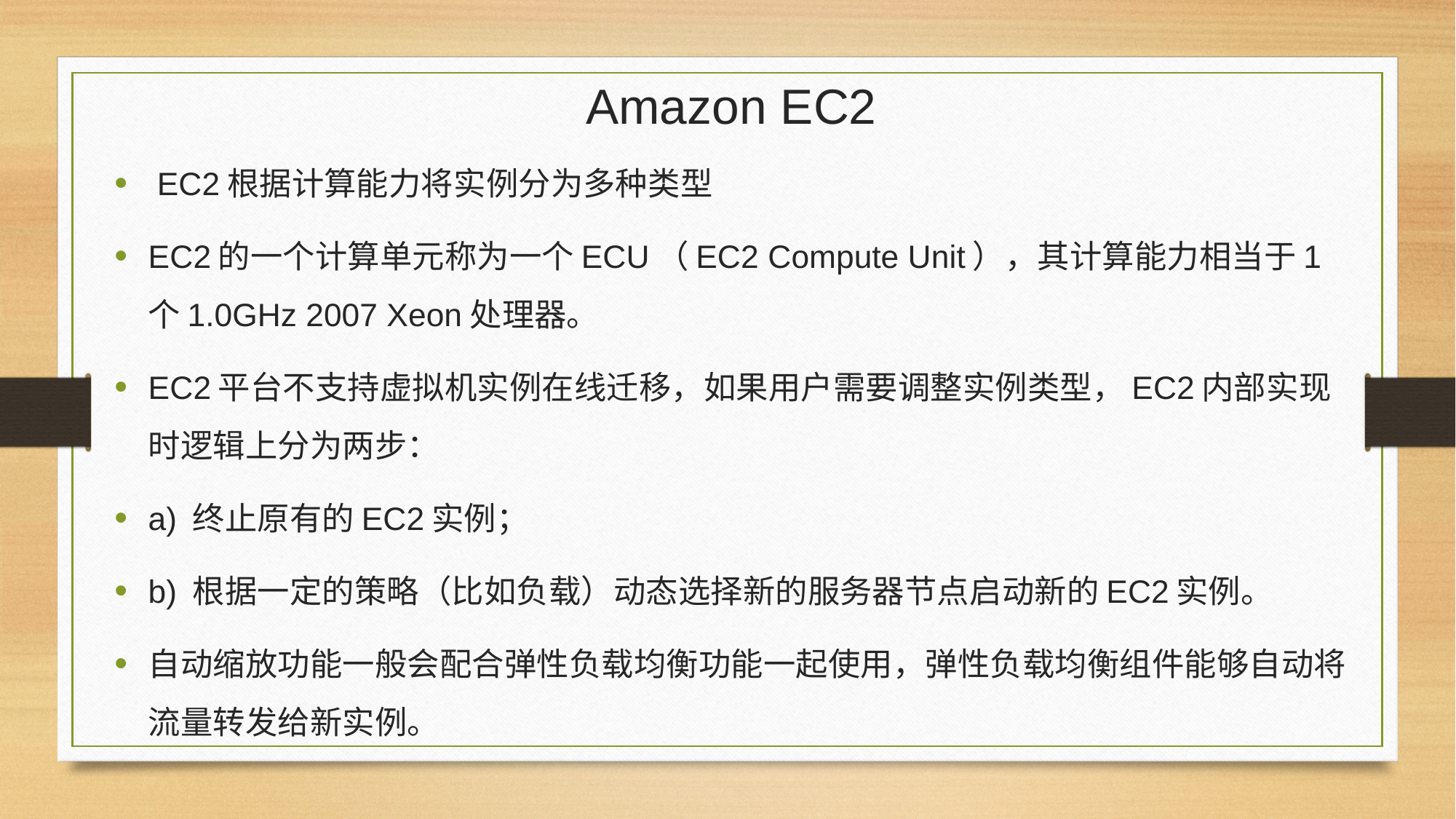

Amazon EC2
 EC2根据计算能力将实例分为多种类型
EC2的一个计算单元称为一个ECU（EC2 Compute Unit），其计算能力相当于1个1.0GHz 2007 Xeon处理器。
EC2平台不支持虚拟机实例在线迁移，如果用户需要调整实例类型，EC2内部实现时逻辑上分为两步：
a) 终止原有的EC2实例；
b) 根据一定的策略（比如负载）动态选择新的服务器节点启动新的EC2实例。
自动缩放功能一般会配合弹性负载均衡功能一起使用，弹性负载均衡组件能够自动将流量转发给新实例。